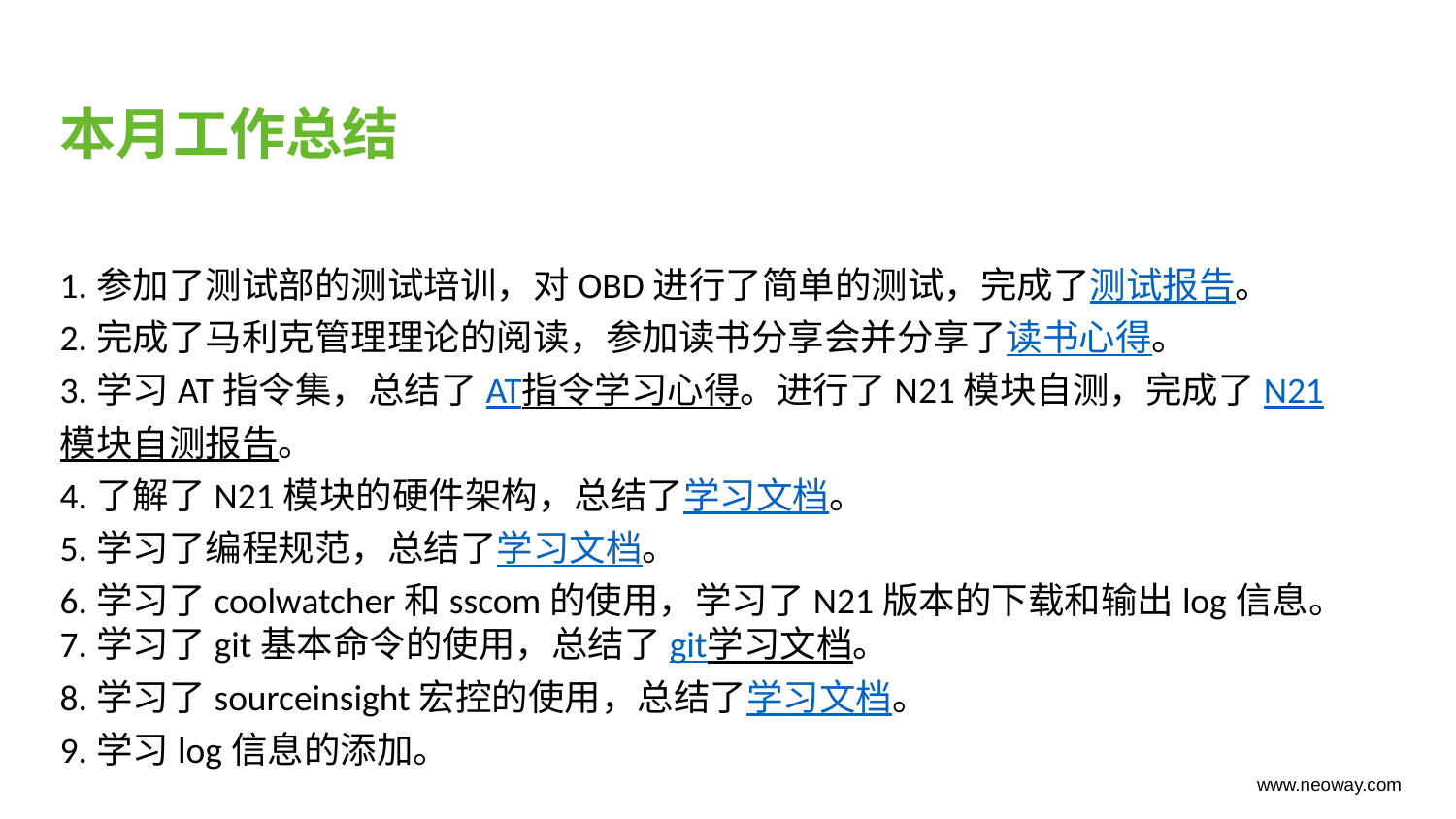

本月工作总结

1.参加了测试部的测试培训，对OBD进行了简单的测试，完成了测试报告。
2.完成了马利克管理理论的阅读，参加读书分享会并分享了读书心得。
3.学习AT指令集，总结了AT指令学习心得。进行了N21模块自测，完成了N21模块自测报告。
4.了解了N21模块的硬件架构，总结了学习文档。
5.学习了编程规范，总结了学习文档。
6.学习了coolwatcher和sscom的使用，学习了N21版本的下载和输出log信息。
7.学习了git基本命令的使用，总结了git学习文档。
8.学习了sourceinsight宏控的使用，总结了学习文档。
9.学习log信息的添加。